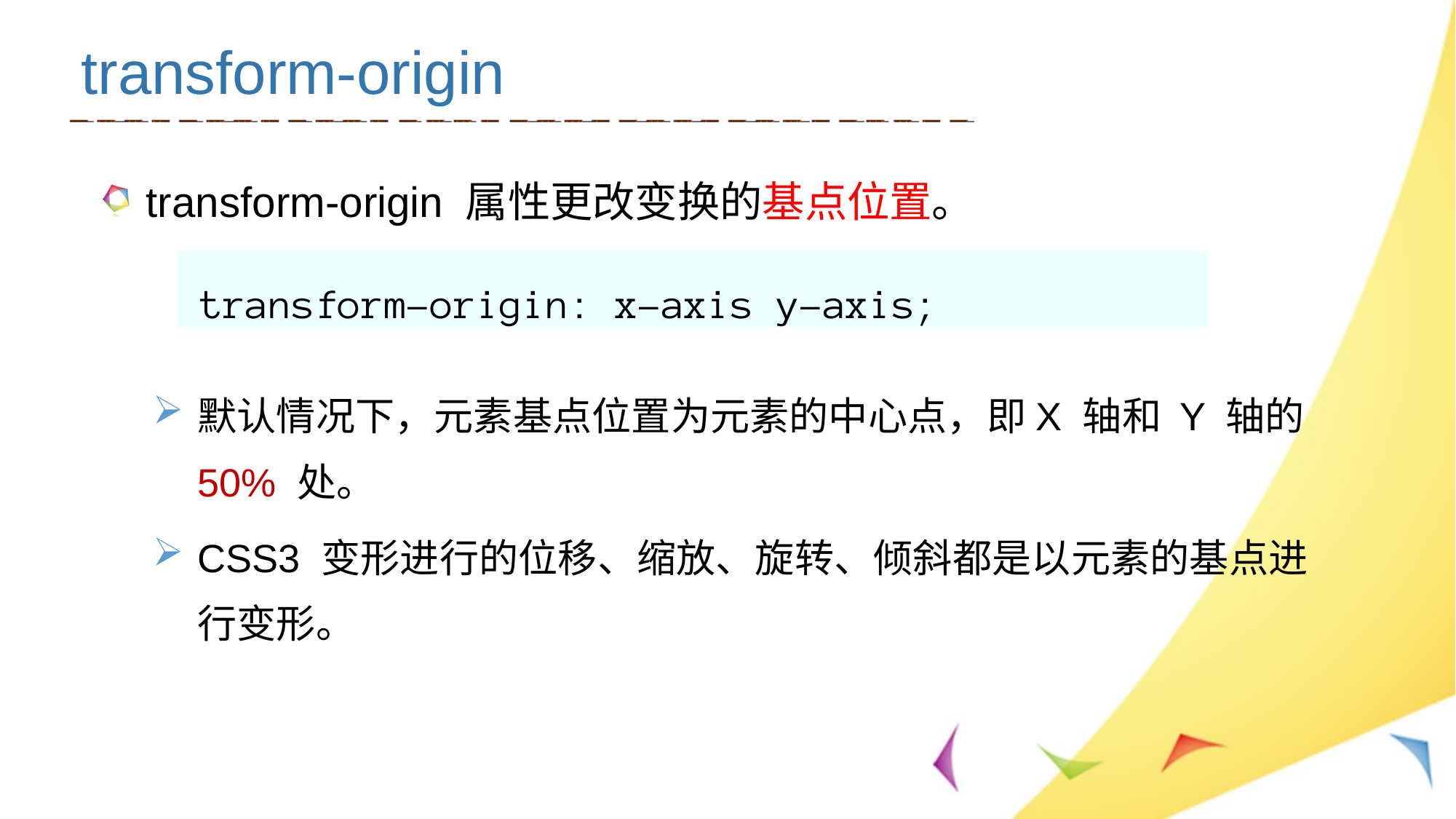

transform-origin
transform-origin 属性更改变换的基点位置。

默认情况下，元素基点位置为元素的中心点，即X 轴和 Y 轴的 50% 处。
CSS3 变形进行的位移、缩放、旋转、倾斜都是以元素的基点进行变形。

 transform-origin: x-axis y-axis;